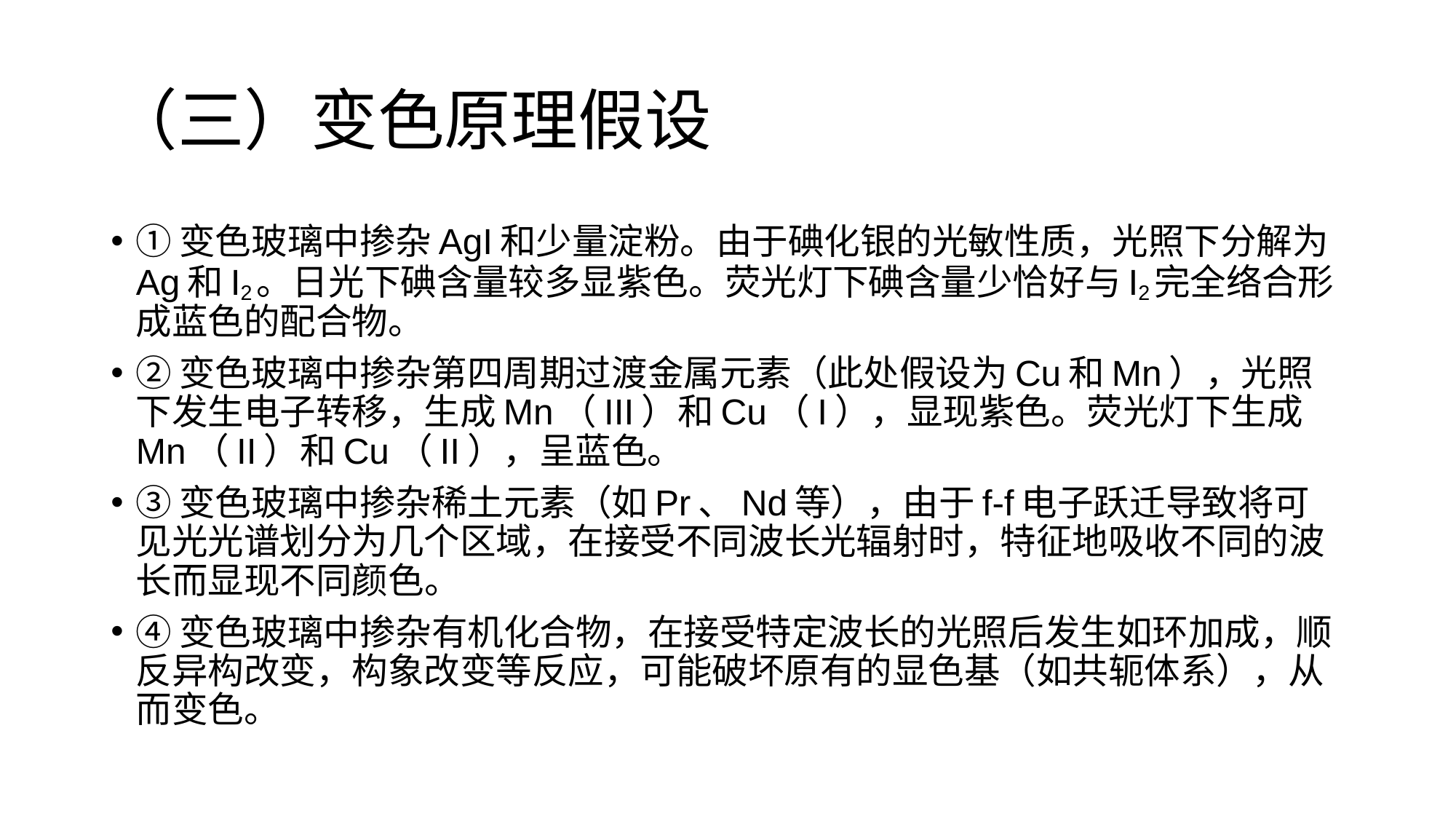

# （三）变色原理假设
①变色玻璃中掺杂AgI和少量淀粉。由于碘化银的光敏性质，光照下分解为Ag和I2。日光下碘含量较多显紫色。荧光灯下碘含量少恰好与I2完全络合形成蓝色的配合物。
②变色玻璃中掺杂第四周期过渡金属元素（此处假设为Cu和Mn），光照下发生电子转移，生成Mn（III）和Cu（I），显现紫色。荧光灯下生成Mn（II）和Cu（II），呈蓝色。
③变色玻璃中掺杂稀土元素（如Pr、Nd等），由于f-f电子跃迁导致将可见光光谱划分为几个区域，在接受不同波长光辐射时，特征地吸收不同的波长而显现不同颜色。
④变色玻璃中掺杂有机化合物，在接受特定波长的光照后发生如环加成，顺反异构改变，构象改变等反应，可能破坏原有的显色基（如共轭体系），从而变色。